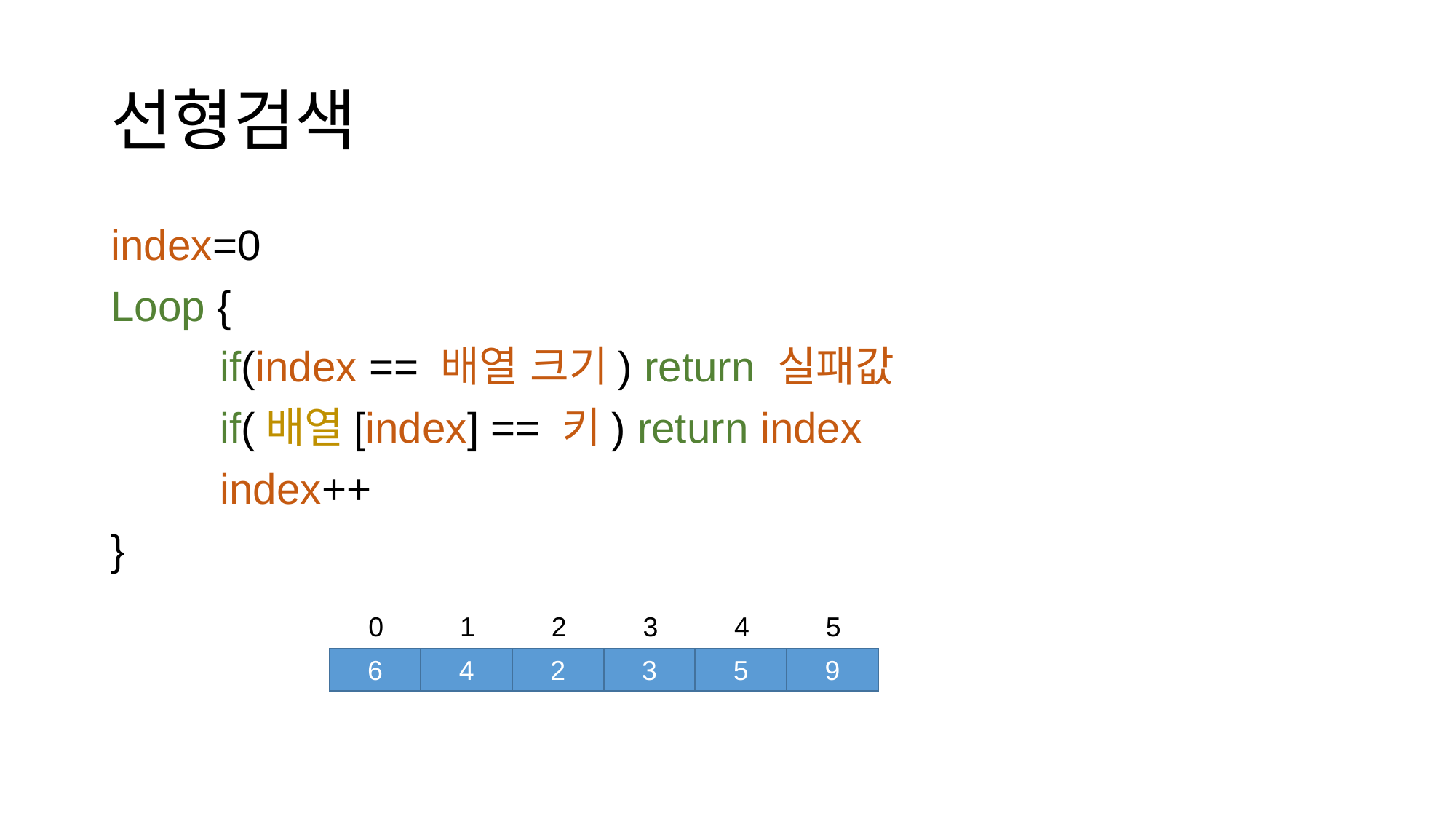

# 선형검색
index=0
Loop {
	if(index == 배열 크기) return 실패값
	if(배열[index] == 키) return index
	index++
}
5
3
4
1
2
0
9
3
5
4
2
6